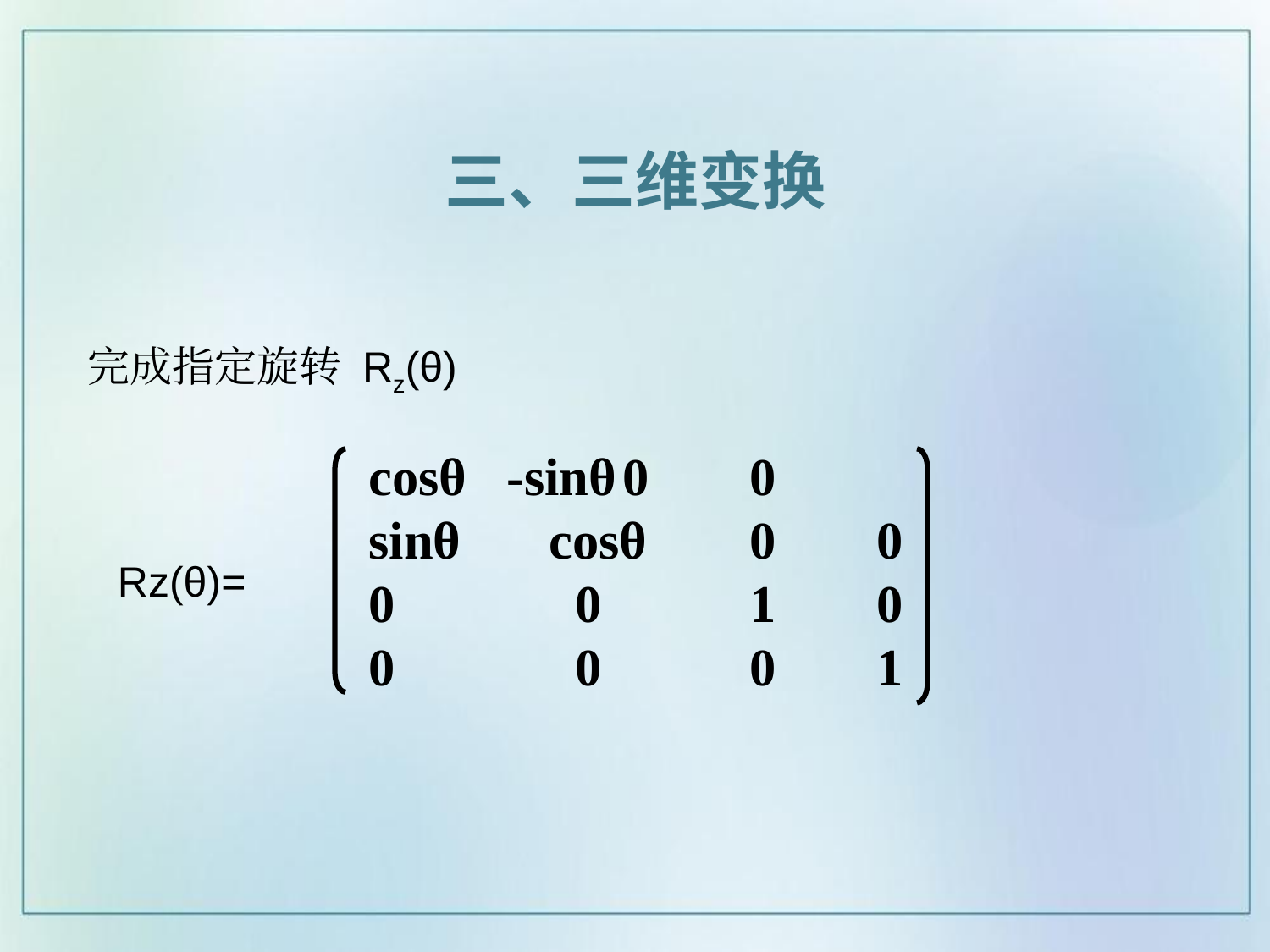

三、三维变换
# 完成指定旋转 Rz(θ)
cosθ   -sinθ	0	0
sinθ	    cosθ	0	0
0	      0		1	0
0	      0		0	1

Rz(θ)=